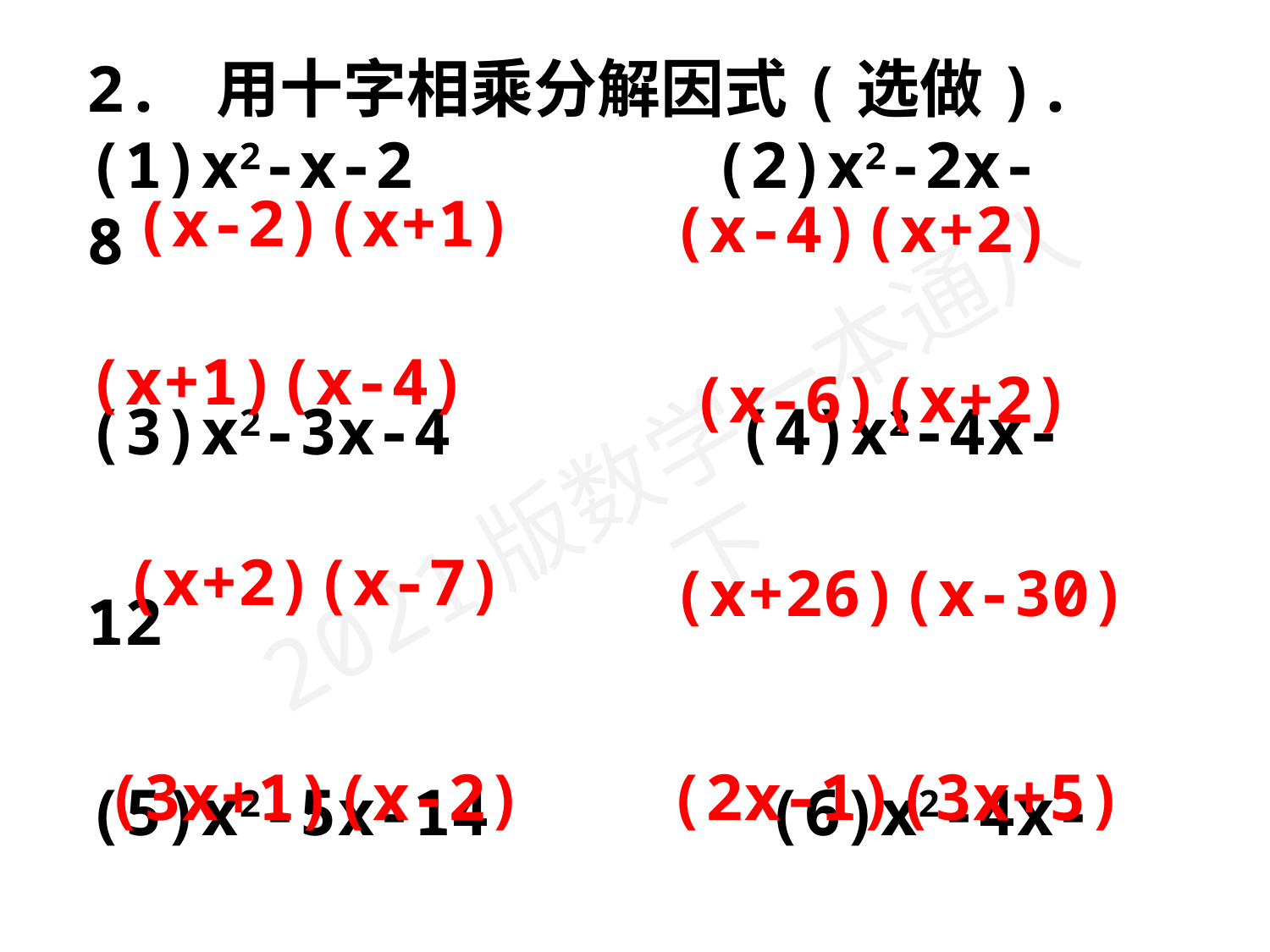

2. 用十字相乘分解因式(选做).
(1)x2-x-2　　　 　(2)x2-2x-8
(3)x2-3x-4　　　　(4)x2-4x-12
(5)x2-5x-14　 　	  (6)x2-4x-780
(7)3x2-5x-2　　　 (8)6x2+7x-5

(x-2)(x+1)
(x-4)(x+2)
(x+1)(x-4)
(x-6)(x+2)

(x+2)(x-7)
(x+26)(x-30)
(3x+1)(x-2)
(2x-1)(3x+5)